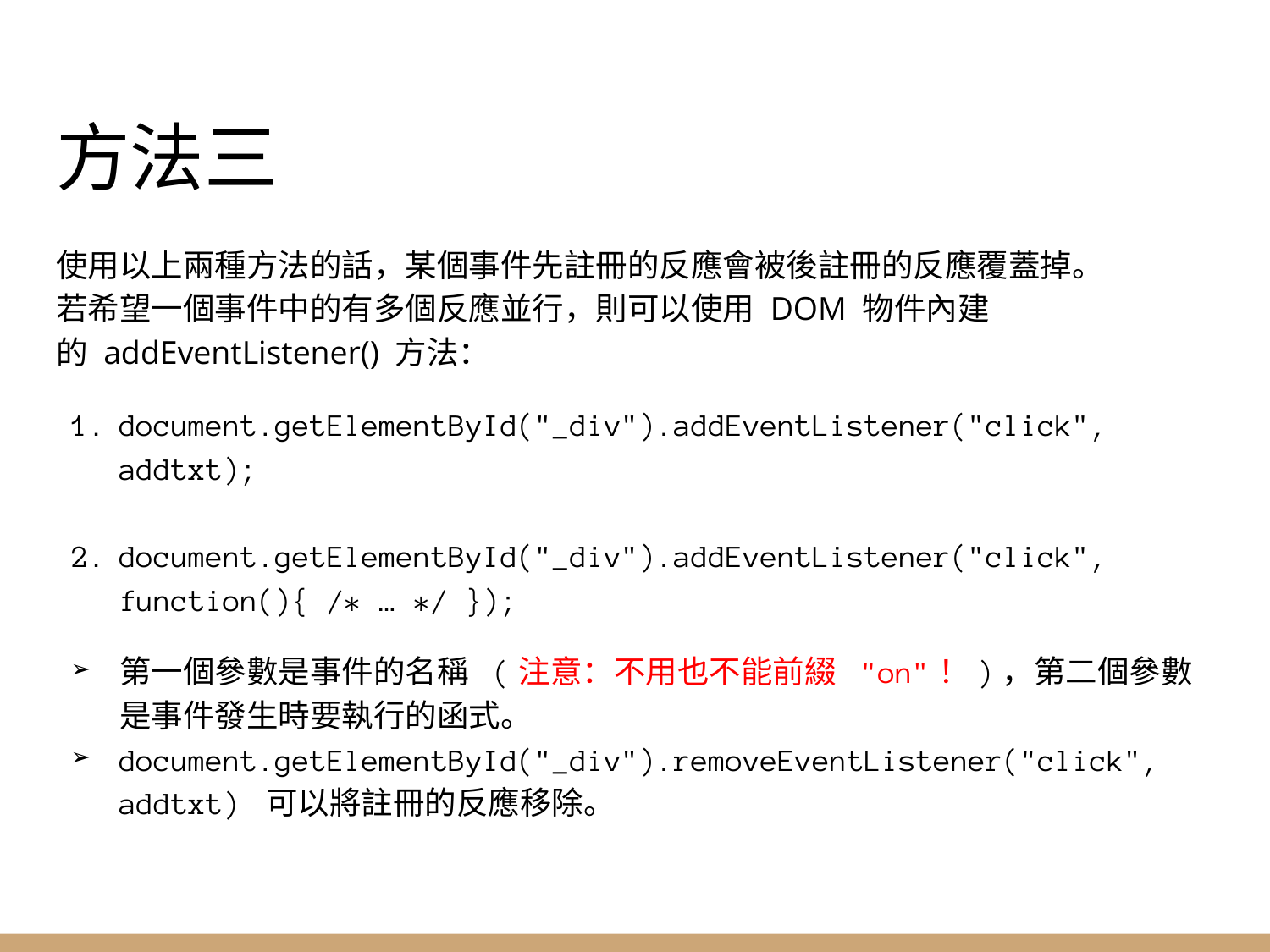

# 方法三
使用以上兩種方法的話，某個事件先註冊的反應會被後註冊的反應覆蓋掉。
若希望一個事件中的有多個反應並行，則可以使用 DOM 物件內建的 addEventListener() 方法：
document.getElementById("_div").addEventListener("click", addtxt);
document.getElementById("_div").addEventListener("click", function(){ /* … */ });
第一個參數是事件的名稱 (注意：不用也不能前綴 "on"！)，第二個參數是事件發生時要執行的函式。
document.getElementById("_div").removeEventListener("click", addtxt) 可以將註冊的反應移除。